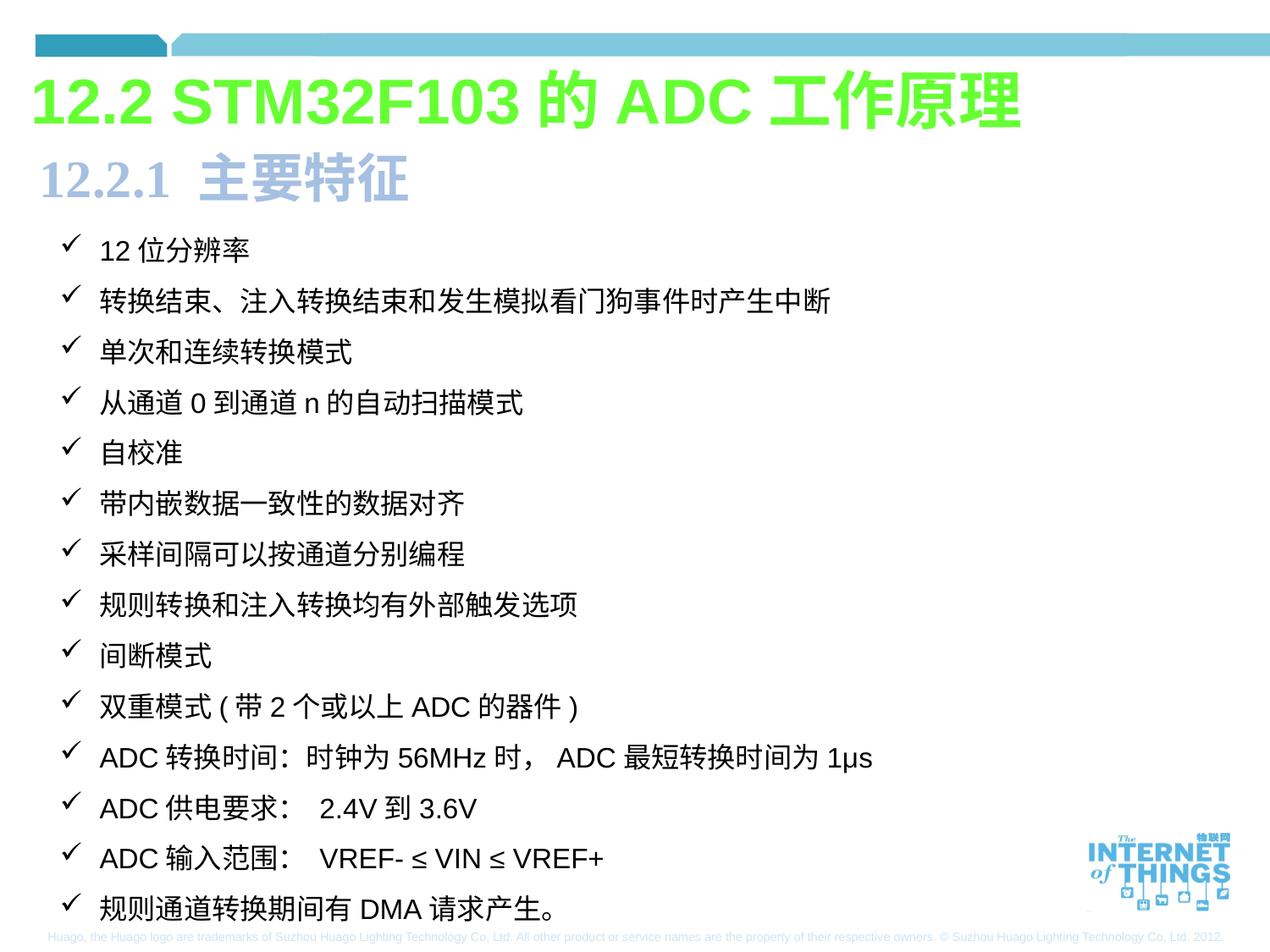

12.2 STM32F103的ADC工作原理
12.2.1 主要特征
12位分辨率
转换结束、注入转换结束和发生模拟看门狗事件时产生中断
单次和连续转换模式
从通道0到通道n的自动扫描模式
自校准
带内嵌数据一致性的数据对齐
采样间隔可以按通道分别编程
规则转换和注入转换均有外部触发选项
间断模式
双重模式(带2个或以上ADC的器件)
ADC转换时间：时钟为56MHz时，ADC最短转换时间为1μs
ADC供电要求： 2.4V到3.6V
ADC输入范围： VREF- ≤ VIN ≤ VREF+
规则通道转换期间有DMA请求产生。